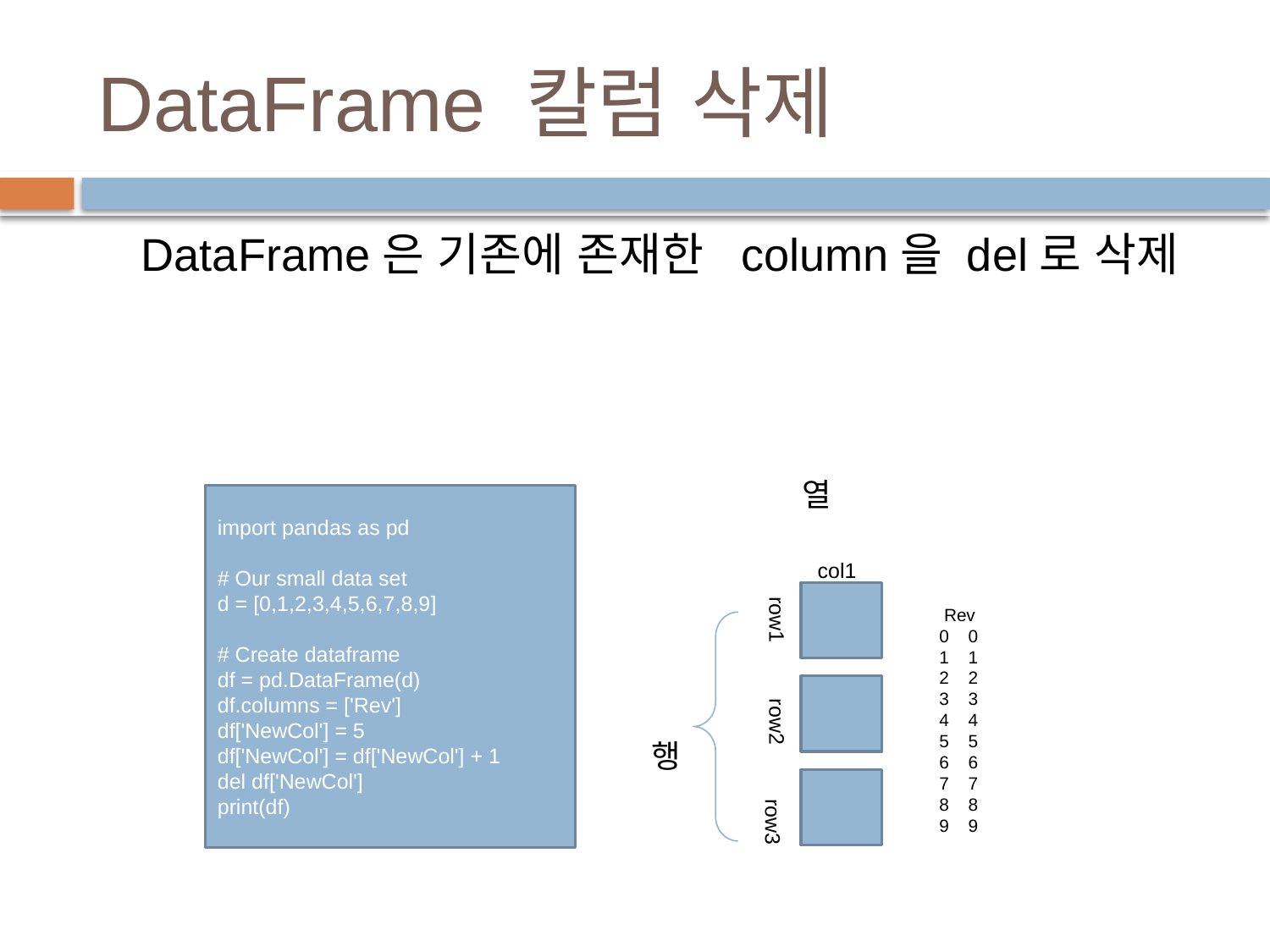

# DataFrame 칼럼 삭제
DataFrame은 기존에 존재한  column을 del로 삭제
열
col1

row1

row2
행

row3
import pandas as pd

# Our small data set
d = [0,1,2,3,4,5,6,7,8,9]

# Create dataframe
df = pd.DataFrame(d)
df.columns = ['Rev']
df['NewCol'] = 5
df['NewCol'] = df['NewCol'] + 1
del df['NewCol']
print(df)
 Rev
0    0
1    1
2    2
3    3
4    4
5    5
6    6
7    7
8    8
9    9